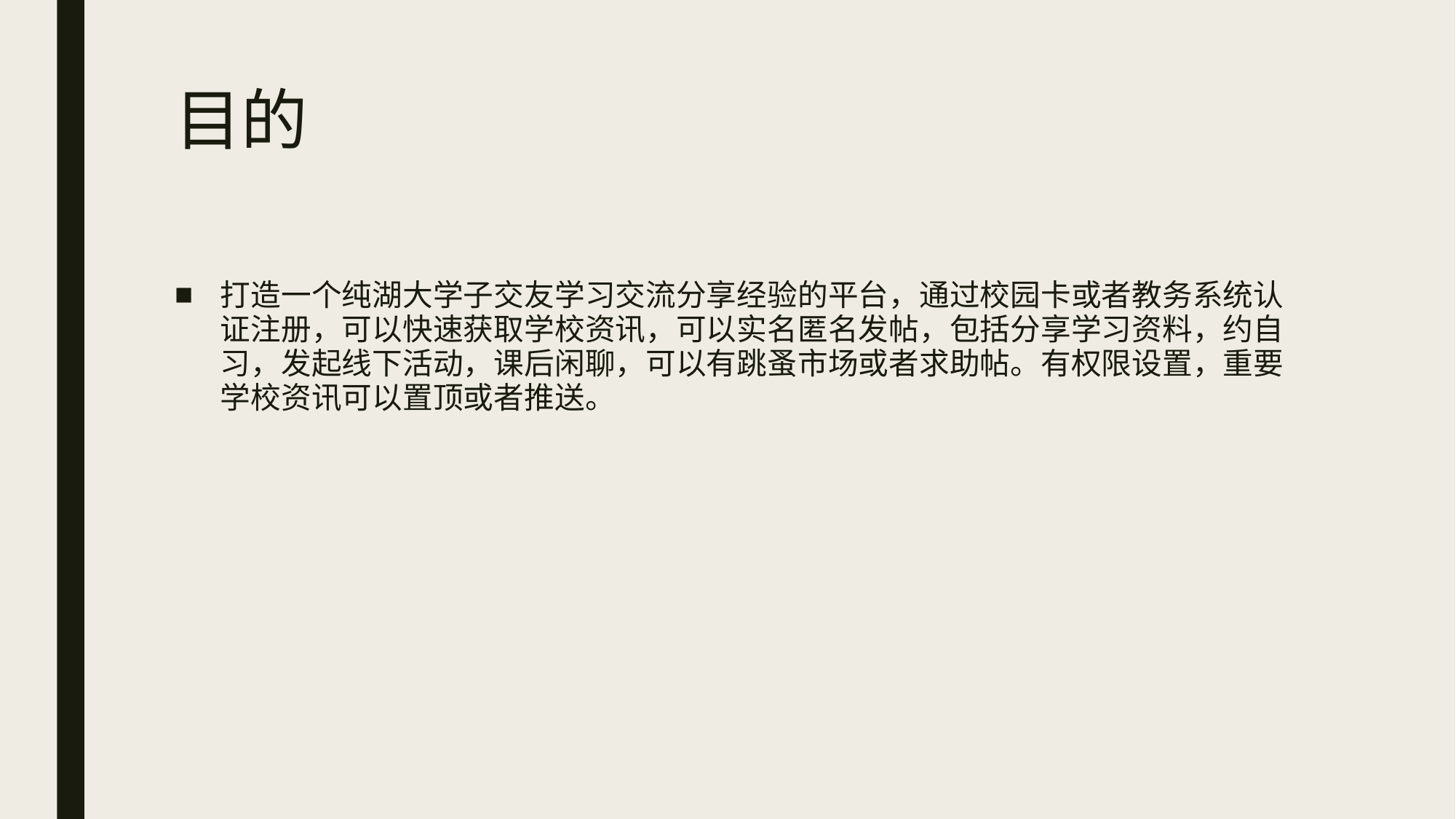

# 目的
打造一个纯湖大学子交友学习交流分享经验的平台，通过校园卡或者教务系统认证注册，可以快速获取学校资讯，可以实名匿名发帖，包括分享学习资料，约自习，发起线下活动，课后闲聊，可以有跳蚤市场或者求助帖。有权限设置，重要学校资讯可以置顶或者推送。